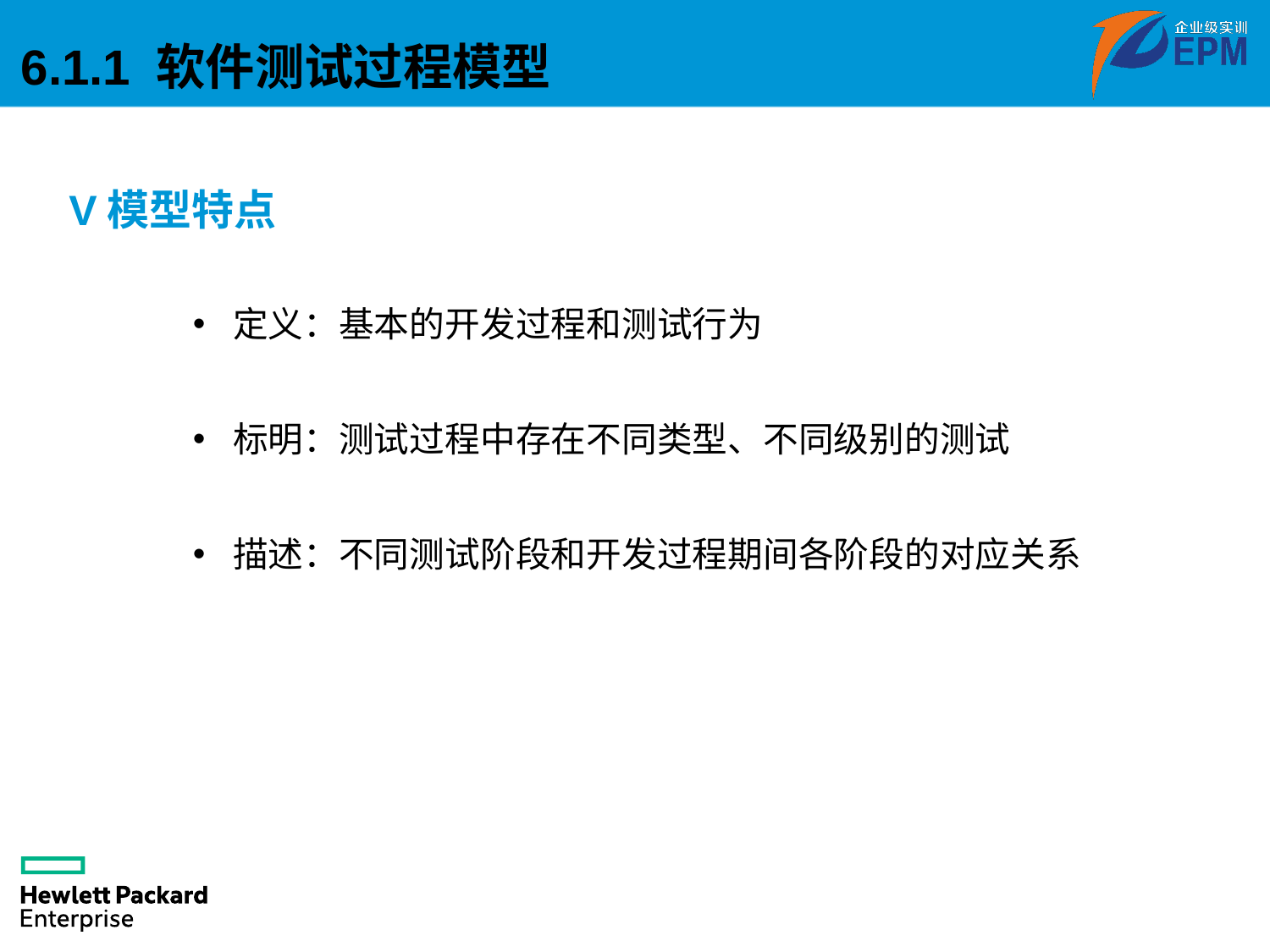

6.1.1 软件测试过程模型
 V模型特点

定义：基本的开发过程和测试行为

标明：测试过程中存在不同类型、不同级别的测试

描述：不同测试阶段和开发过程期间各阶段的对应关系